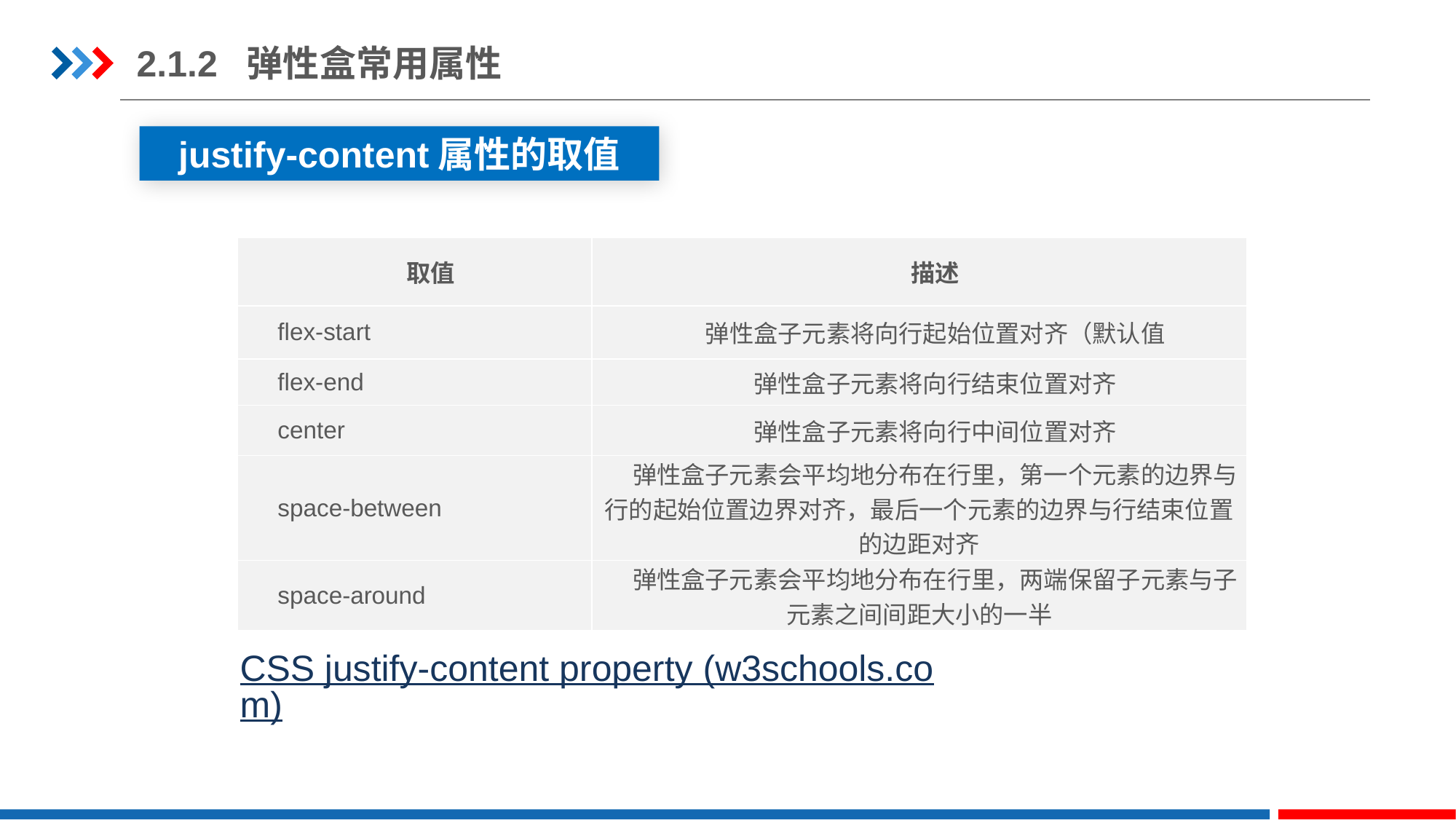

2.1.2  弹性盒常用属性
justify-content属性的取值
| 取值 | 描述 |
| --- | --- |
| flex-start | 弹性盒子元素将向行起始位置对齐（默认值 |
| flex-end | 弹性盒子元素将向行结束位置对齐 |
| center | 弹性盒子元素将向行中间位置对齐 |
| space-between | 弹性盒子元素会平均地分布在行里，第一个元素的边界与行的起始位置边界对齐，最后一个元素的边界与行结束位置的边距对齐 |
| space-around | 弹性盒子元素会平均地分布在行里，两端保留子元素与子元素之间间距大小的一半 |
CSS justify-content property (w3schools.com)